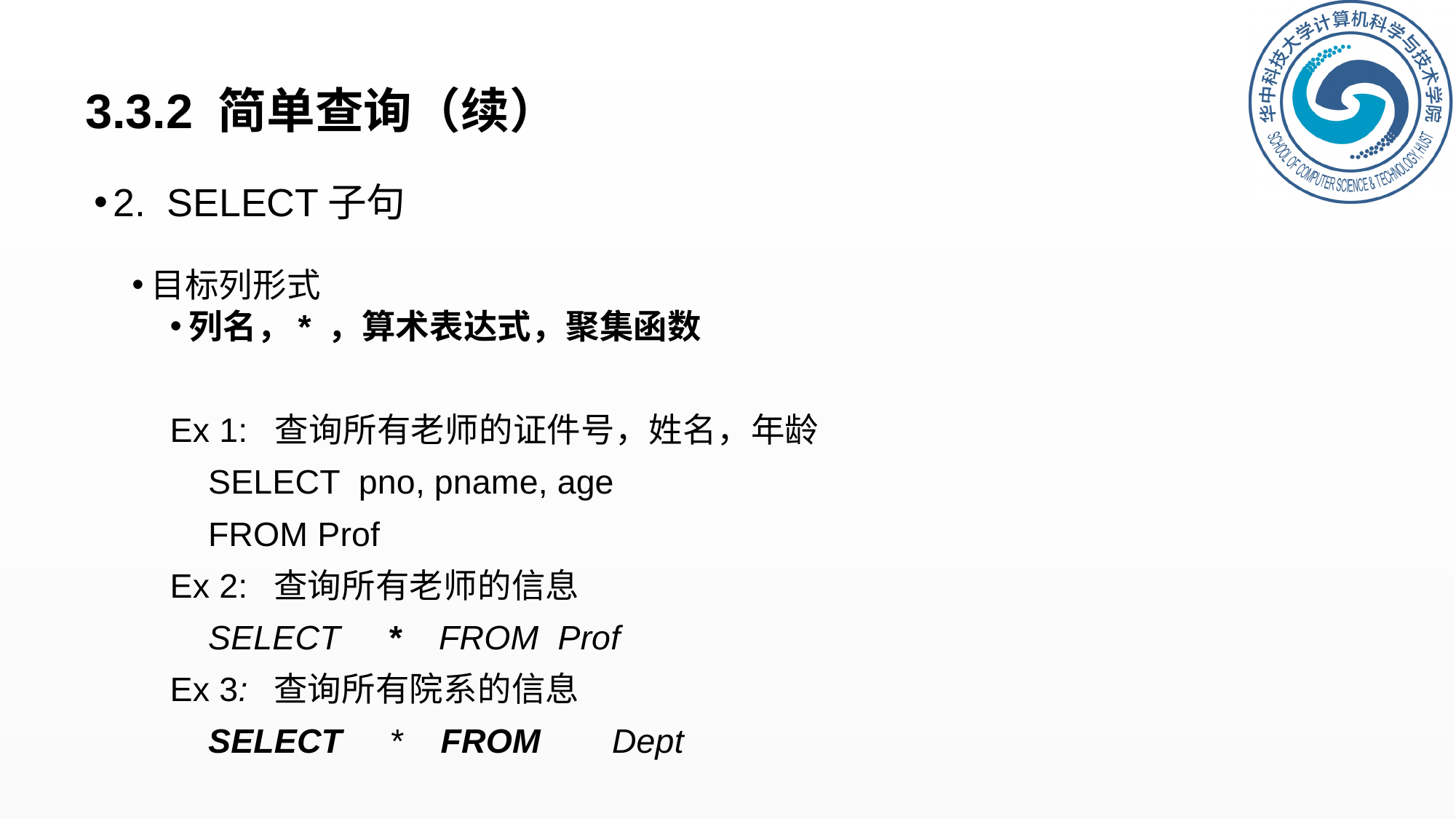

# 3.3.2 简单查询（续）
2.  SELECT子句

目标列形式
列名，* ，算术表达式，聚集函数

Ex 1: 查询所有老师的证件号，姓名，年龄
SELECT  pno, pname, age
FROM Prof
Ex 2:  查询所有老师的信息
SELECT     *    FROM  Prof
Ex 3:  查询所有院系的信息
SELECT     *    FROM	 Dept